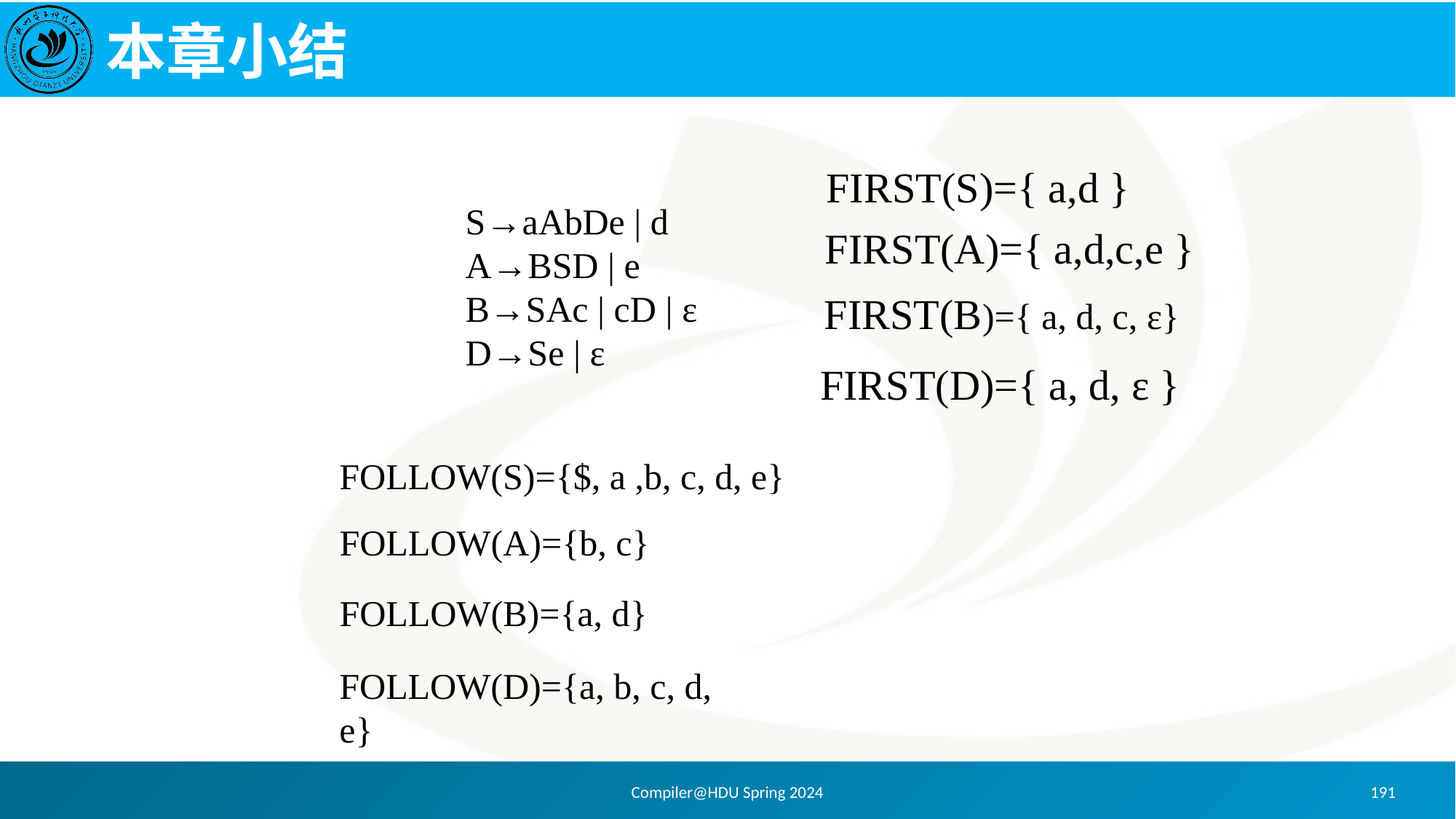

# 本章小结
FIRST(S)={ a,d }
S→aAbDe | d
A→BSD | e
B→SAc | cD | ε
D→Se | ε
FIRST(A)={ a,d,c,e }
FIRST(B)={ a, d, c, ε}
FIRST(D)={ a, d, ε }
FOLLOW(S)={$, a ,b, c, d, e}
FOLLOW(A)={b, c}
FOLLOW(B)={a, d}
FOLLOW(D)={a, b, c, d, e}
Compiler@HDU Spring 2024
191